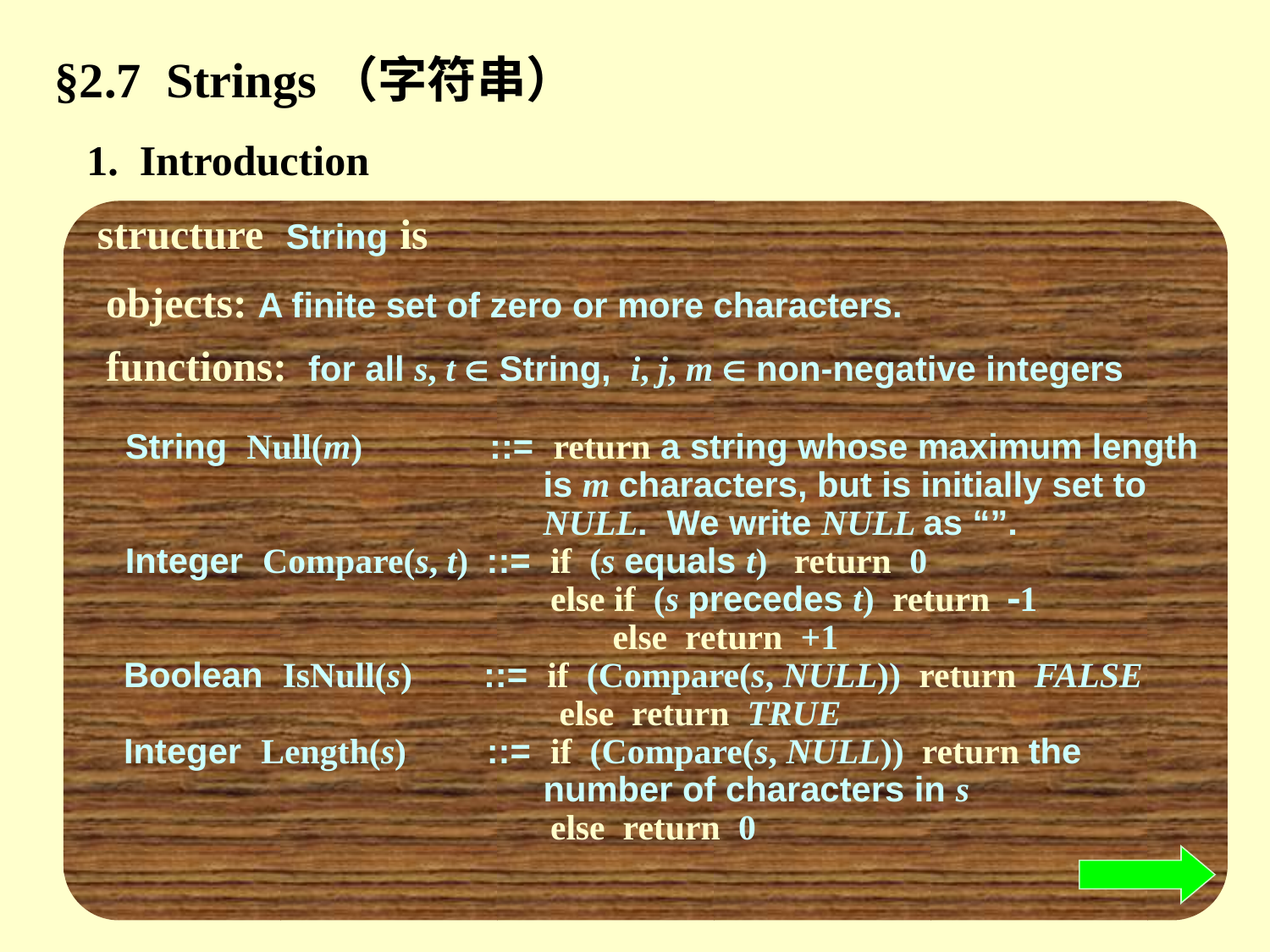

§2.7  Strings（字符串）
1.  Introduction

structure  String is
objects: A finite set of zero or more characters.
functions:  for all s, t ∈ String,  i, j, m ∈ non-negative integers

  String  Null(m)             ::=  return a string whose maximum length is m characters, but is initially set to NULL.  We write NULL as “”.
  Integer  Compare(s, t)  ::=  if  (s equals t)   return  0
                                                  else if  (s precedes t)  return  −1
                                                         else  return  +1
  Boolean  IsNull(s)        ::=  if  (Compare(s, NULL))  return  FALSE
                                                   else  return  TRUE
  Integer  Length(s)         ::=  if  (Compare(s, NULL))  return the number of characters in s
                                                  else  return  0